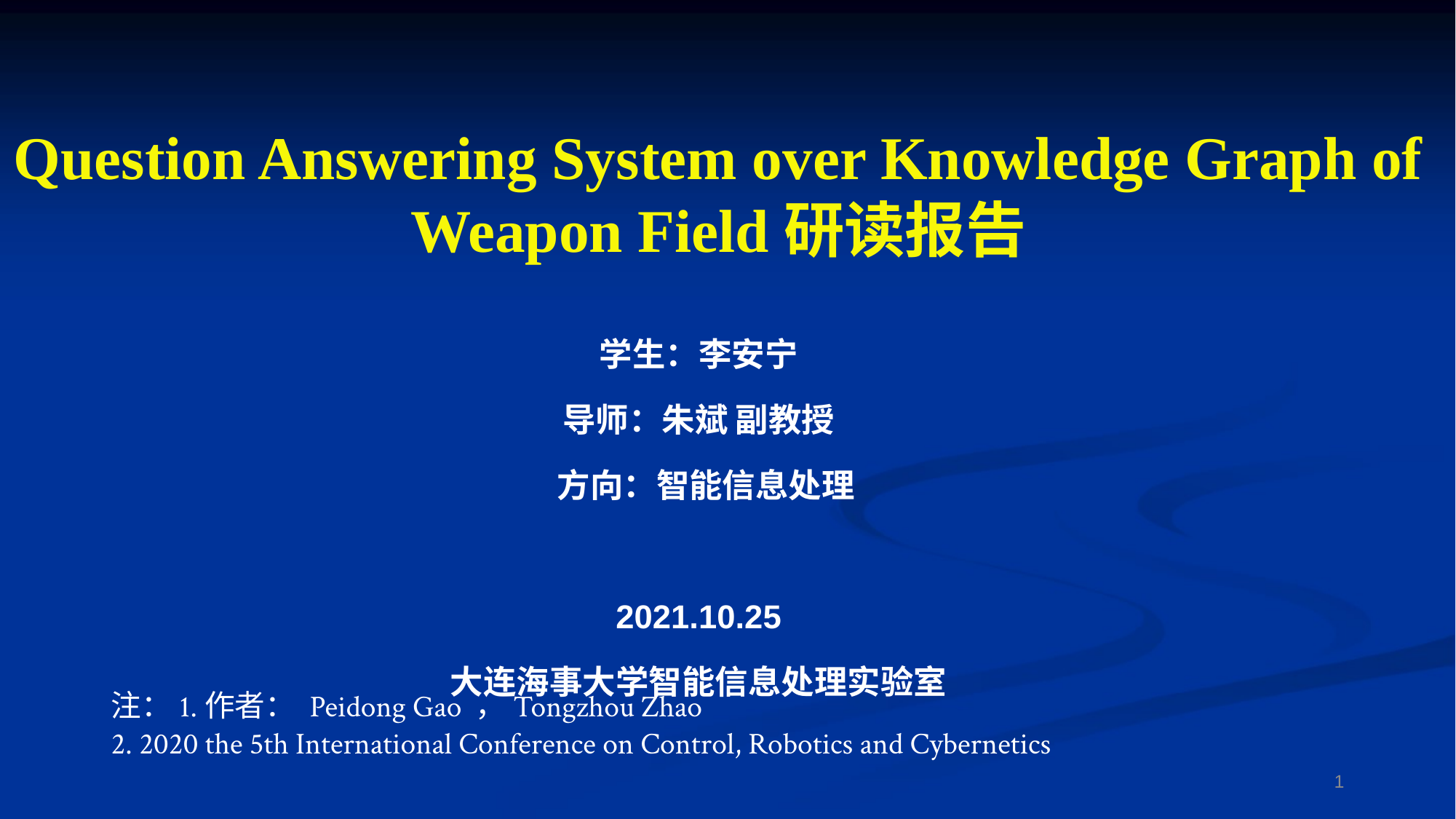

Question Answering System over Knowledge Graph of Weapon Field研读报告
学生：李安宁
导师：朱斌 副教授
 方向：智能信息处理

2021.10.25
大连海事大学智能信息处理实验室
注：1.作者： Peidong Gao ，Tongzhou Zhao
2. 2020 the 5th International Conference on Control, Robotics and Cybernetics
1